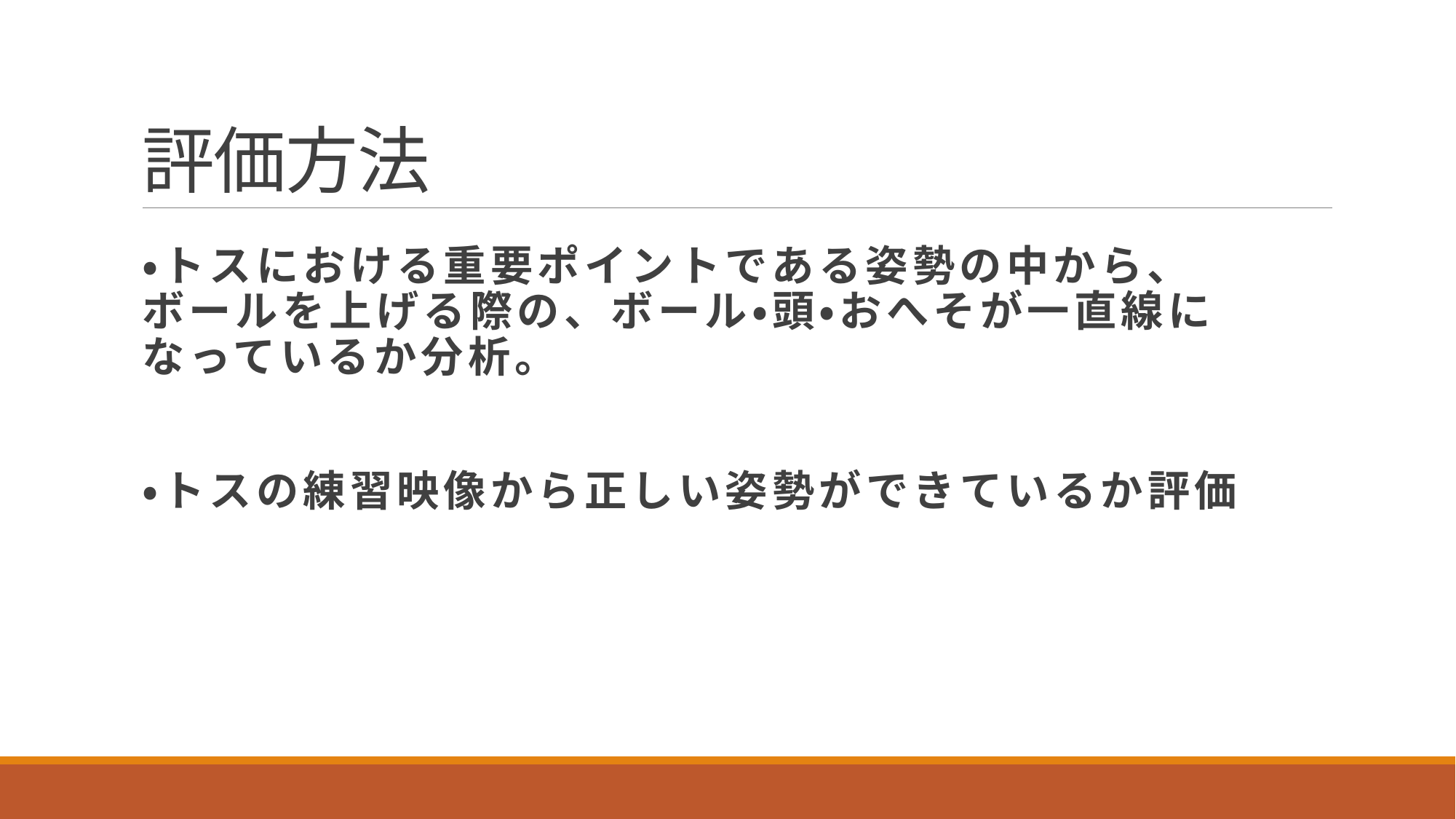

# 評価方法
・トスにおける重要ポイントである姿勢の中から、ボールを上げる際の、ボール・頭・おへそが一直線になっているか分析。

・トスの練習映像から正しい姿勢ができているか評価